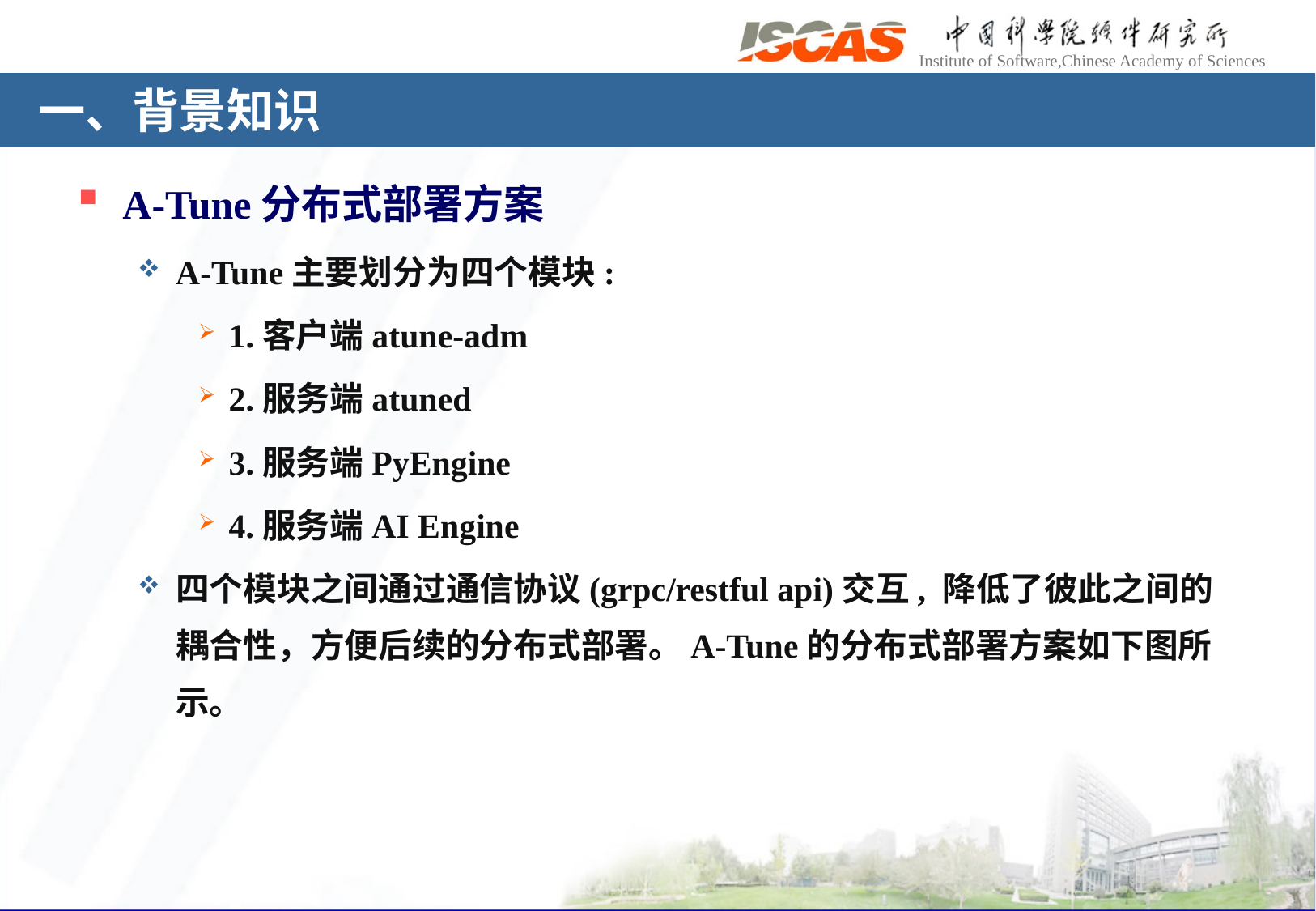

# 一、背景知识
A-Tune分布式部署方案
A-Tune主要划分为四个模块:
1.客户端atune-adm
2.服务端atuned
3.服务端PyEngine
4.服务端AI Engine
四个模块之间通过通信协议(grpc/restful api)交互, 降低了彼此之间的耦合性，方便后续的分布式部署。A-Tune的分布式部署方案如下图所示。